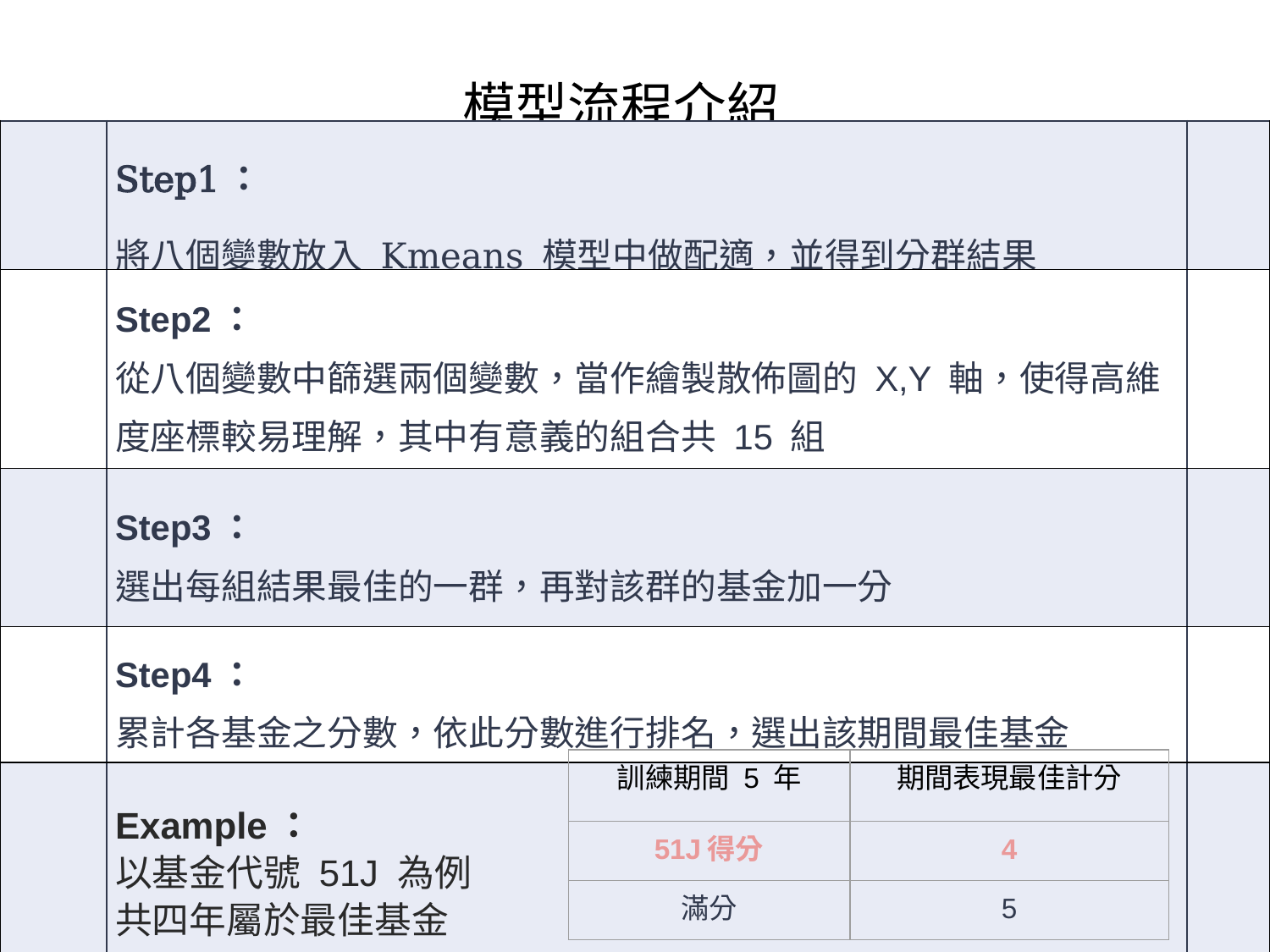

模型流程介紹

|  | Step1： 將八個變數放入 Kmeans 模型中做配適，並得到分群結果 |  |  |
| --- | --- | --- | --- |
|  | Step2： 從八個變數中篩選兩個變數，當作繪製散佈圖的 X,Y 軸，使得高維度座標較易理解，其中有意義的組合共 15 組 |  |  |
|  | Step3： 選出每組結果最佳的一群，再對該群的基金加一分 |  |  |
|  | Step4： 累計各基金之分數，依此分數進行排名，選出該期間最佳基金 |  |  |
|  | Example： 以基金代號 51J 為例 共四年屬於最佳基金 |  |  |
| 訓練期間 5 年 | 期間表現最佳計分 |
| --- | --- |
| 51J得分 | 4 |
| 滿分 | 5 |